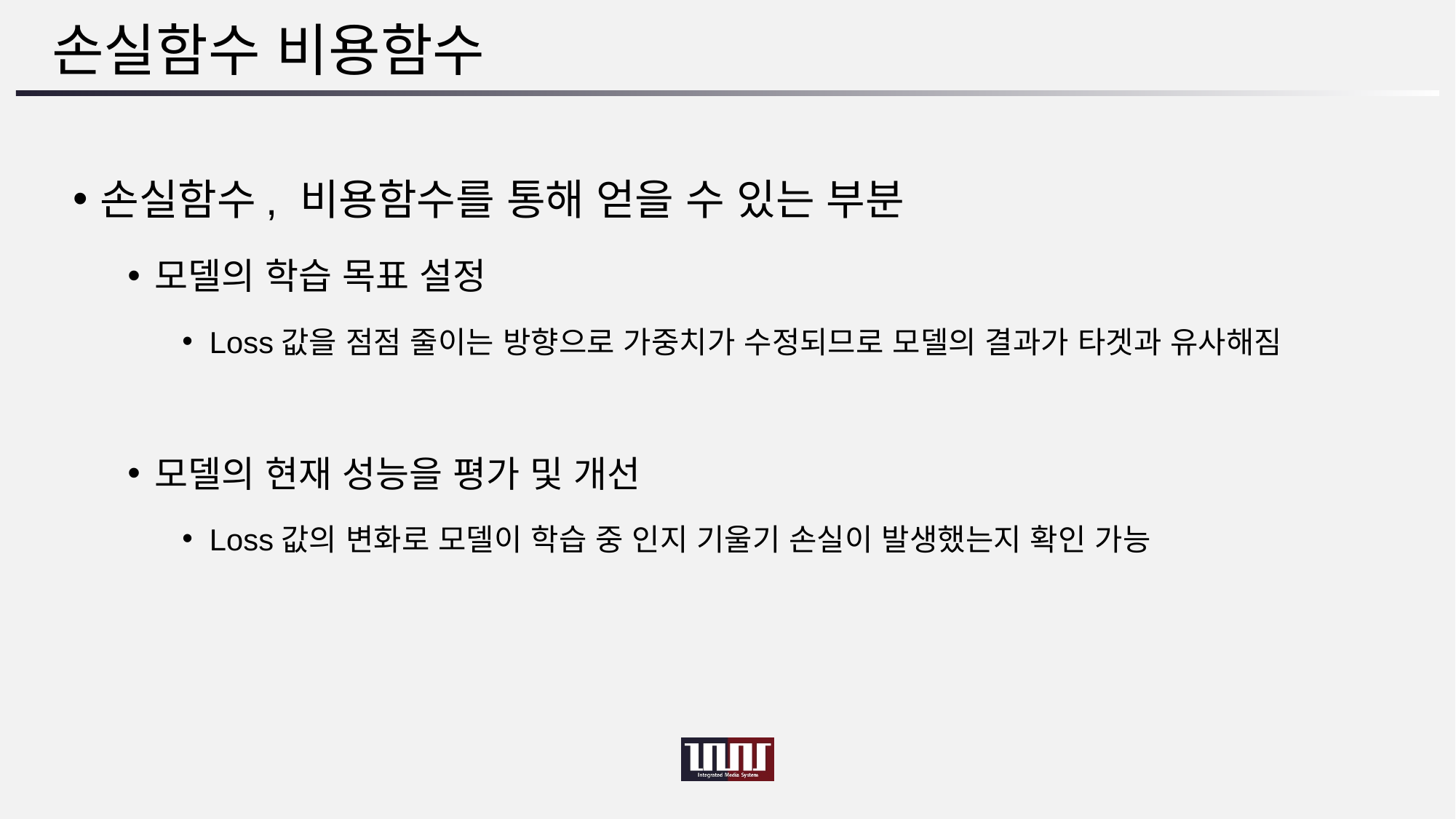

# 손실함수 비용함수
손실함수, 비용함수를 통해 얻을 수 있는 부분
모델의 학습 목표 설정
Loss값을 점점 줄이는 방향으로 가중치가 수정되므로 모델의 결과가 타겟과 유사해짐

모델의 현재 성능을 평가 및 개선
Loss값의 변화로 모델이 학습 중 인지 기울기 손실이 발생했는지 확인 가능